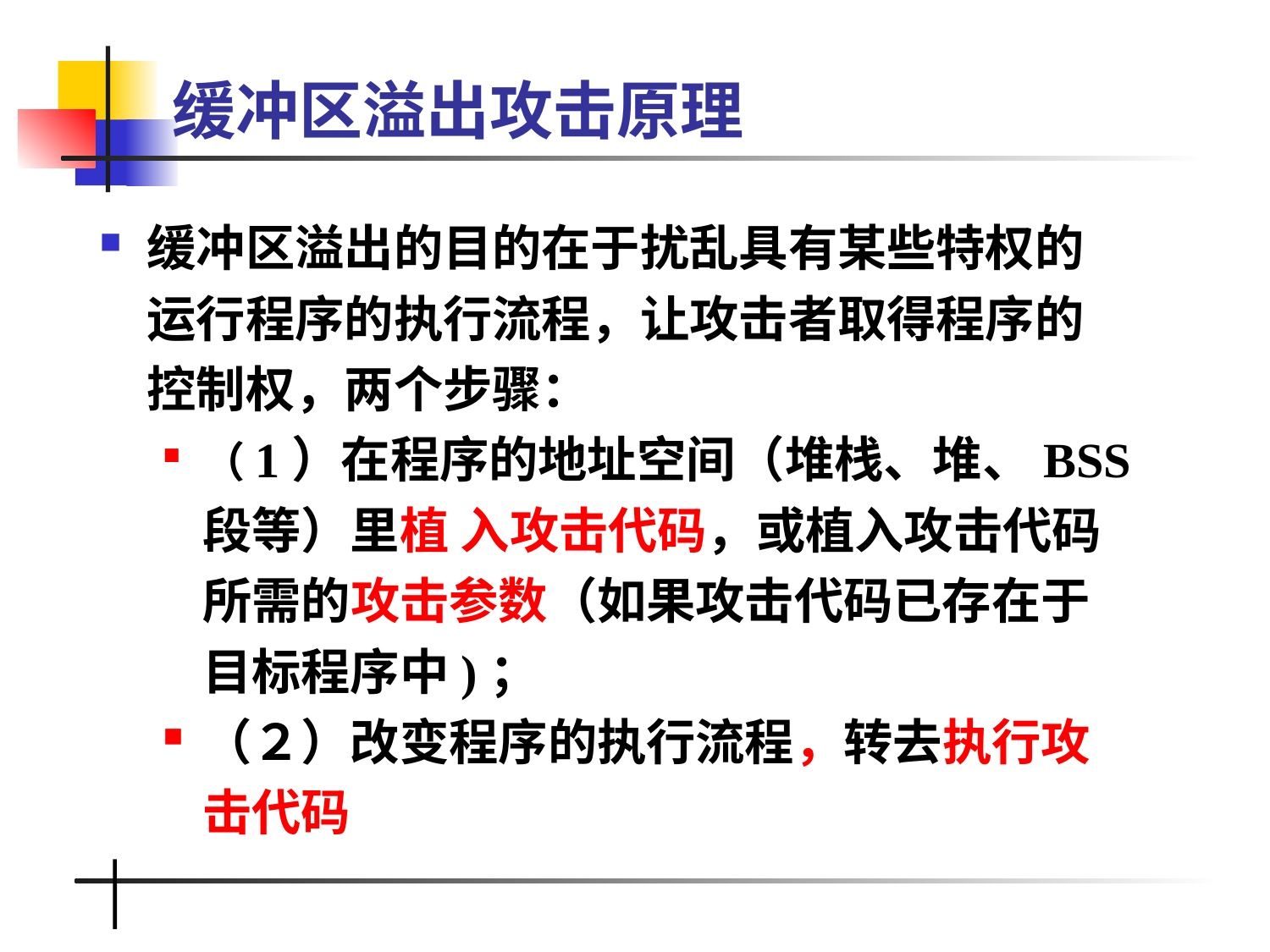

# 缓冲区溢出攻击原理
缓冲区溢出的目的在于扰乱具有某些特权的运行程序的执行流程，让攻击者取得程序的控制权，两个步骤：
（1）在程序的地址空间（堆栈、堆、BSS段等）里植 入攻击代码，或植入攻击代码所需的攻击参数（如果攻击代码已存在于目标程序中)；
（２）改变程序的执行流程，转去执行攻击代码